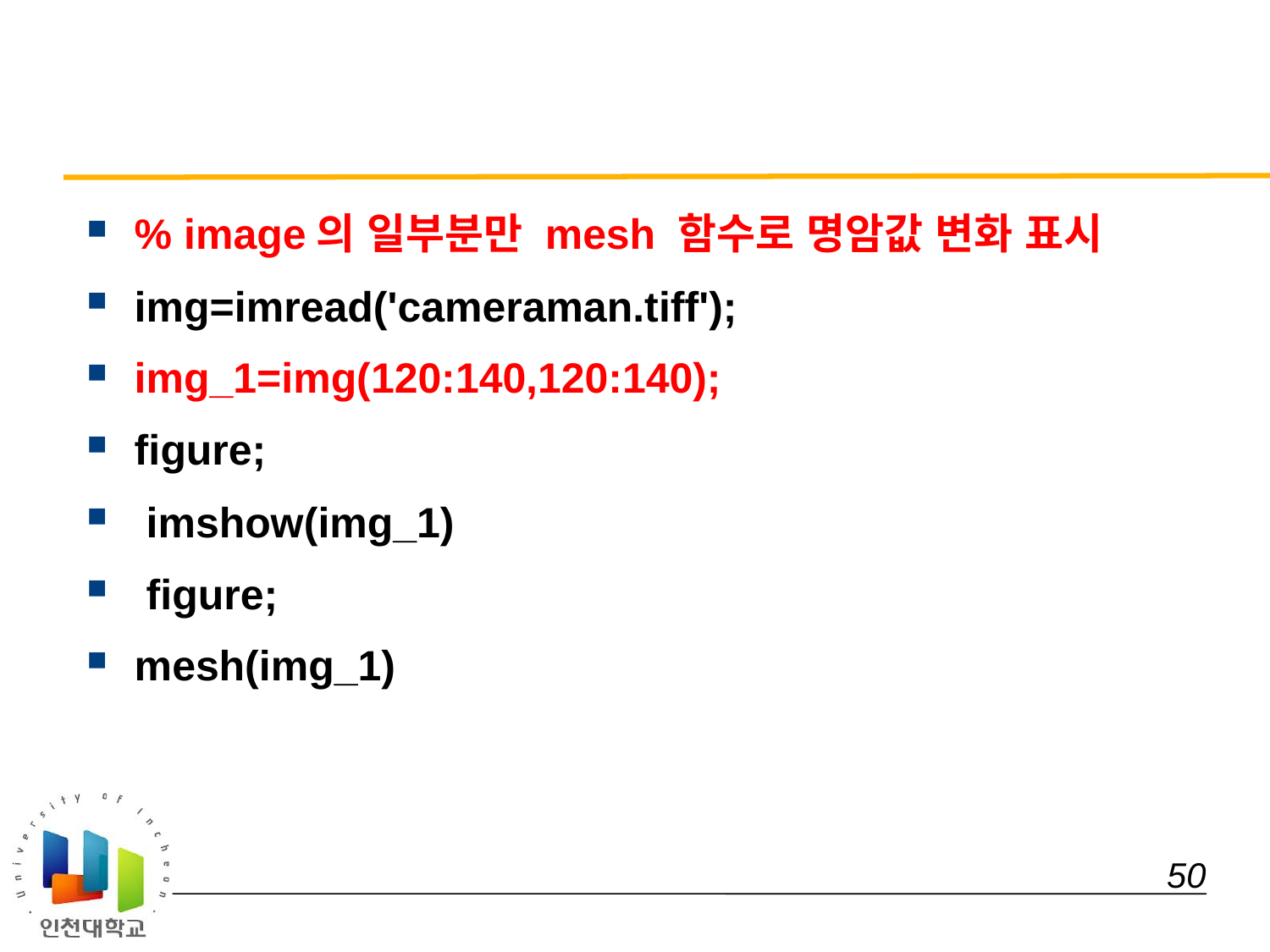

#
% image의 일부분만 mesh 함수로 명암값 변화 표시
img=imread('cameraman.tiff');
img_1=img(120:140,120:140);
figure;
 imshow(img_1)
 figure;
mesh(img_1)

 50